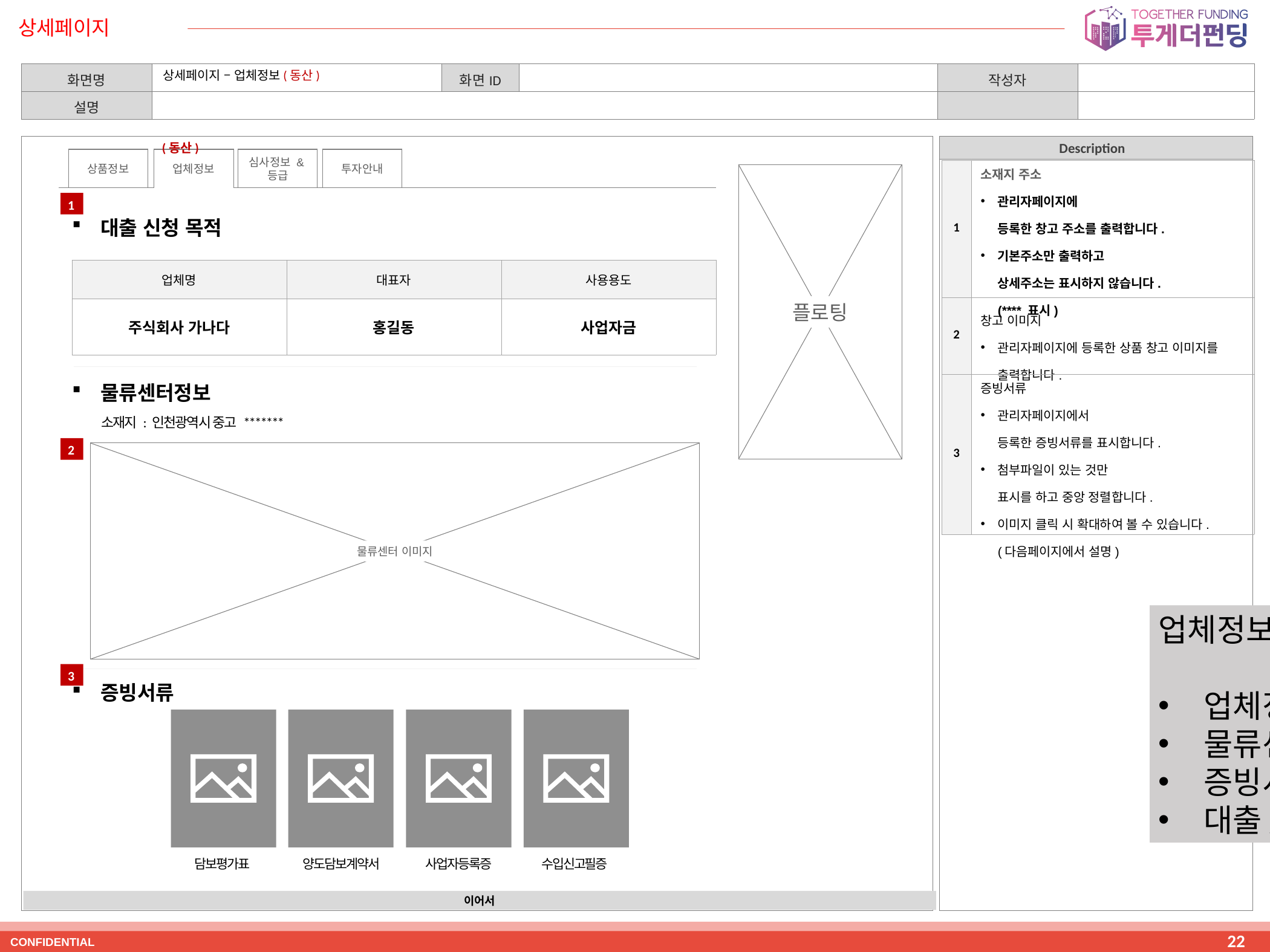

# 상세페이지
상세페이지 – 업체정보(동산)

(동산)
상품정보
업체정보
심사정보 &등급
투자안내
| 1 | 소재지 주소 관리자페이지에 등록한 창고 주소를 출력합니다. 기본주소만 출력하고 상세주소는 표시하지 않습니다. (\*\*\*\* 표시) |
| --- | --- |
| 2 | 창고 이미지 관리자페이지에 등록한 상품 창고 이미지를 출력합니다. |
| 3 | 증빙서류 관리자페이지에서 등록한 증빙서류를 표시합니다. 첨부파일이 있는 것만 표시를 하고 중앙 정렬합니다. 이미지 클릭 시 확대하여 볼 수 있습니다. (다음페이지에서 설명) |

플로팅
1

대출 신청 목적
| 업체명 | 대표자 | 사용용도 |
| --- | --- | --- |
| 주식회사 가나다 | 홍길동 | 사업자금 |
물류센터정보
소재지 : 인천광역시 중고 *******
2

물류센터 이미지
업체정보(동산용)

업체정보
물류센터정보
증빙서류
대출/상환구조
3

증빙서류

담보평가표
양도담보계약서
사업자등록증
수입신고필증
이어서
22